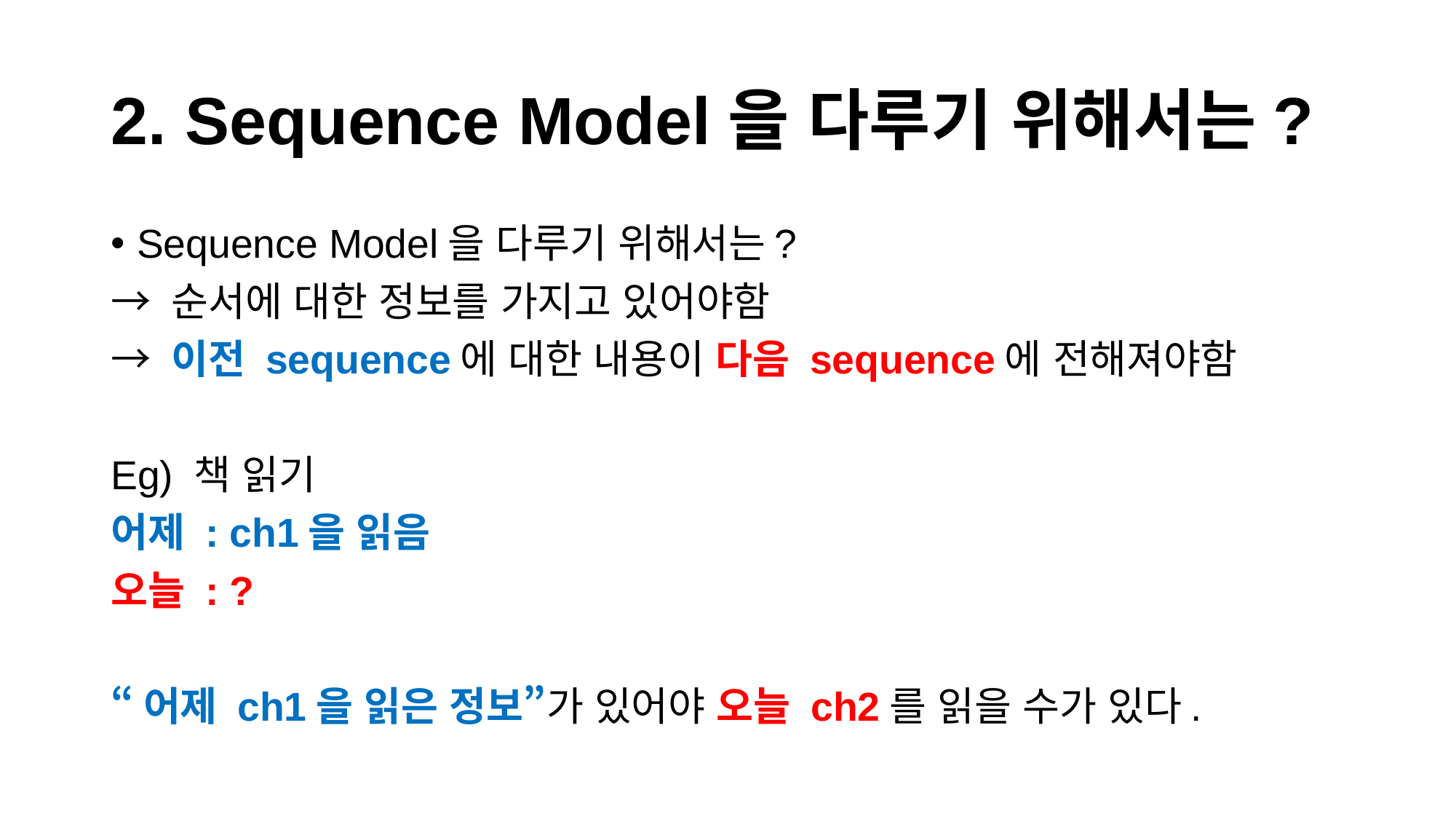

# 2. Sequence Model을 다루기 위해서는?
Sequence Model을 다루기 위해서는?
→ 순서에 대한 정보를 가지고 있어야함
→ 이전 sequence에 대한 내용이 다음 sequence에 전해져야함

Eg) 책 읽기
어제 : ch1을 읽음
오늘 : ?

“어제 ch1을 읽은 정보”가 있어야 오늘 ch2를 읽을 수가 있다.